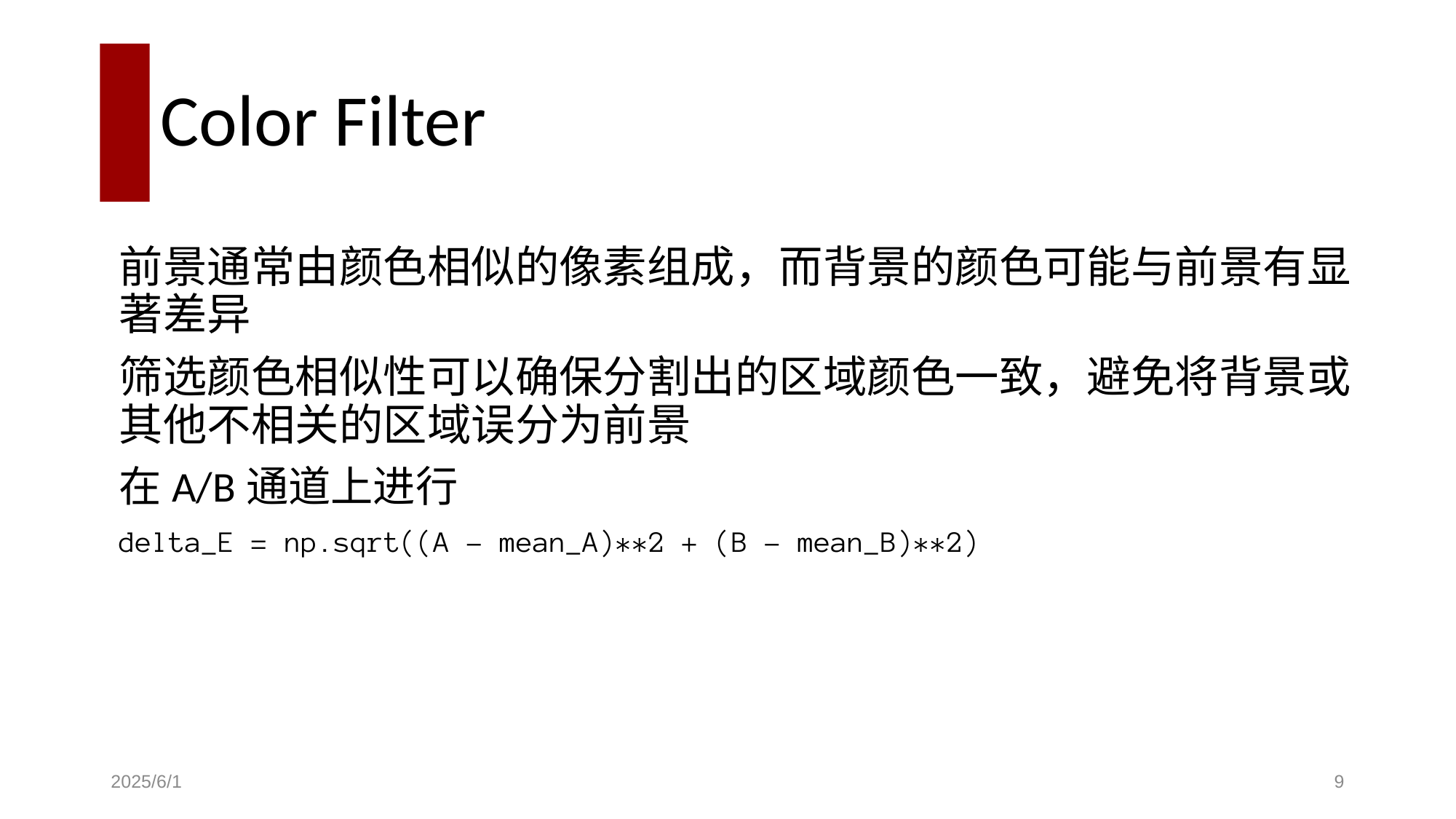

# Color Filter

前景通常由颜色相似的像素组成，而背景的颜色可能与前景有显著差异
筛选颜色相似性可以确保分割出的区域颜色一致，避免将背景或其他不相关的区域误分为前景
在A/B通道上进行
delta_E = np.sqrt((A - mean_A)**2 + (B - mean_B)**2)

2025/6/1
9